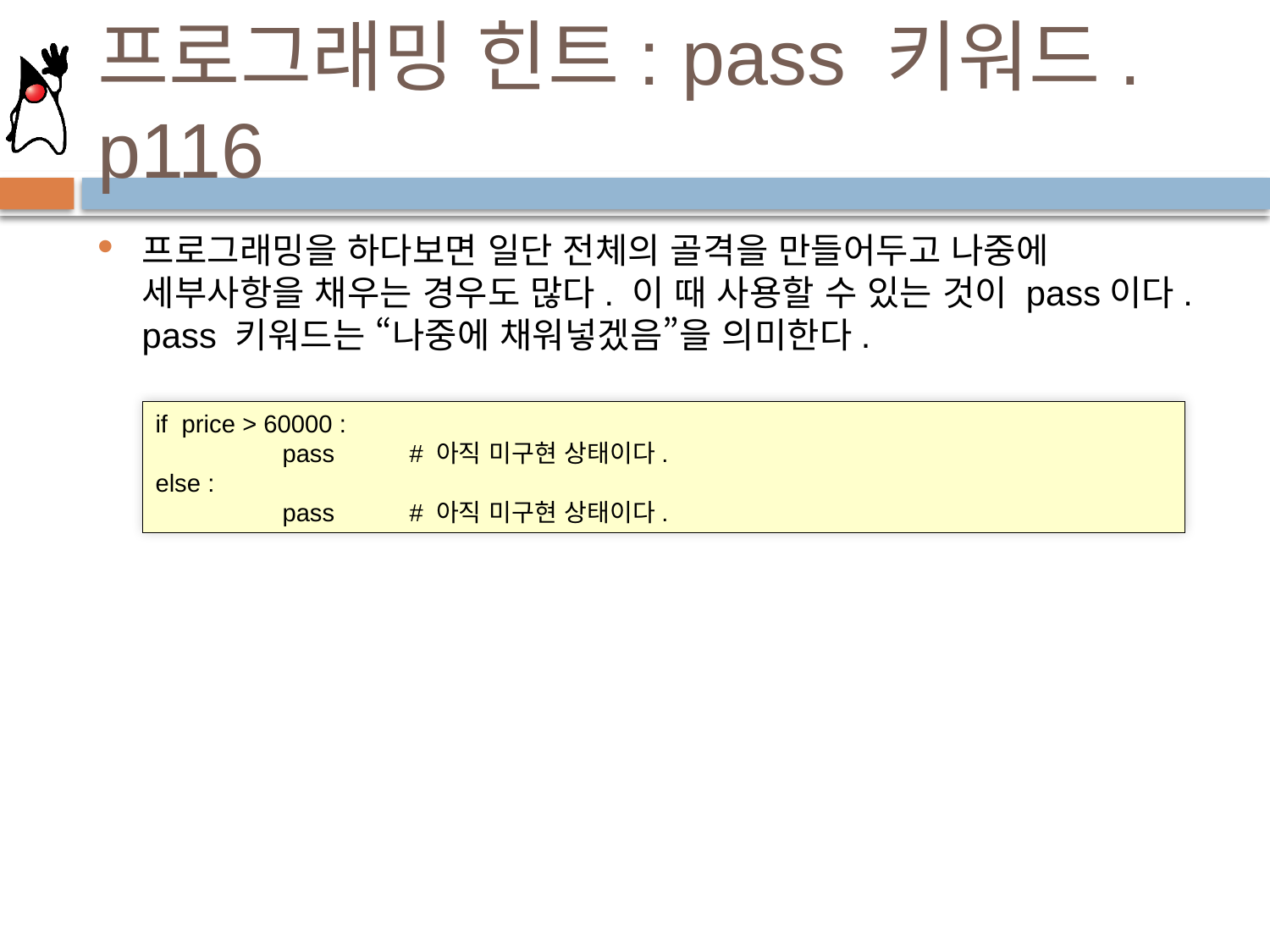

# 프로그래밍 힌트: pass 키워드. p116
프로그래밍을 하다보면 일단 전체의 골격을 만들어두고 나중에 세부사항을 채우는 경우도 많다. 이 때 사용할 수 있는 것이 pass이다. pass 키워드는 “나중에 채워넣겠음”을 의미한다.
if  price > 60000 :
	pass 	# 아직 미구현 상태이다.
else :
	pass 	# 아직 미구현 상태이다.